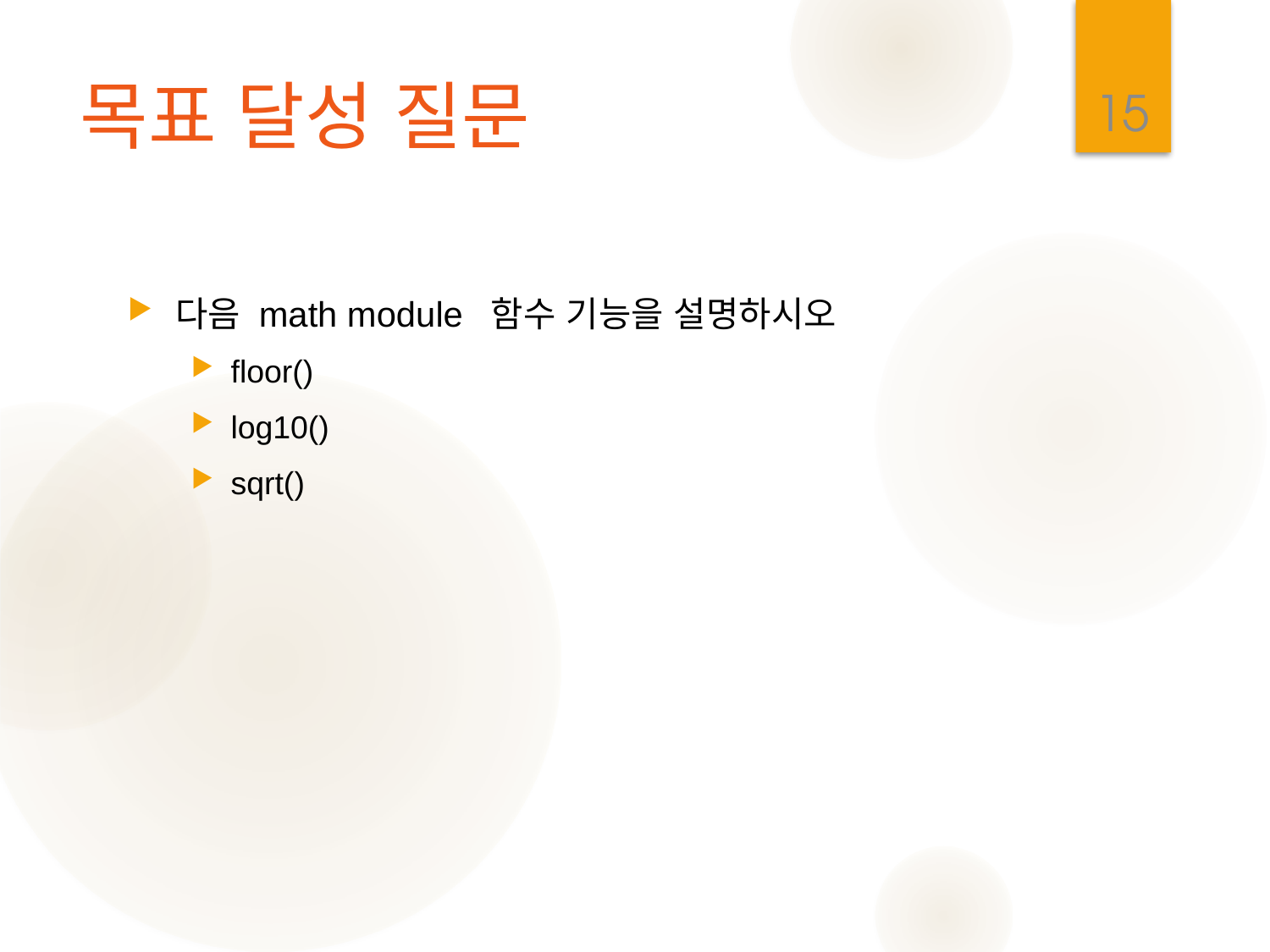

15
# 목표 달성 질문
다음 math module  함수 기능을 설명하시오
floor()
log10()
sqrt()